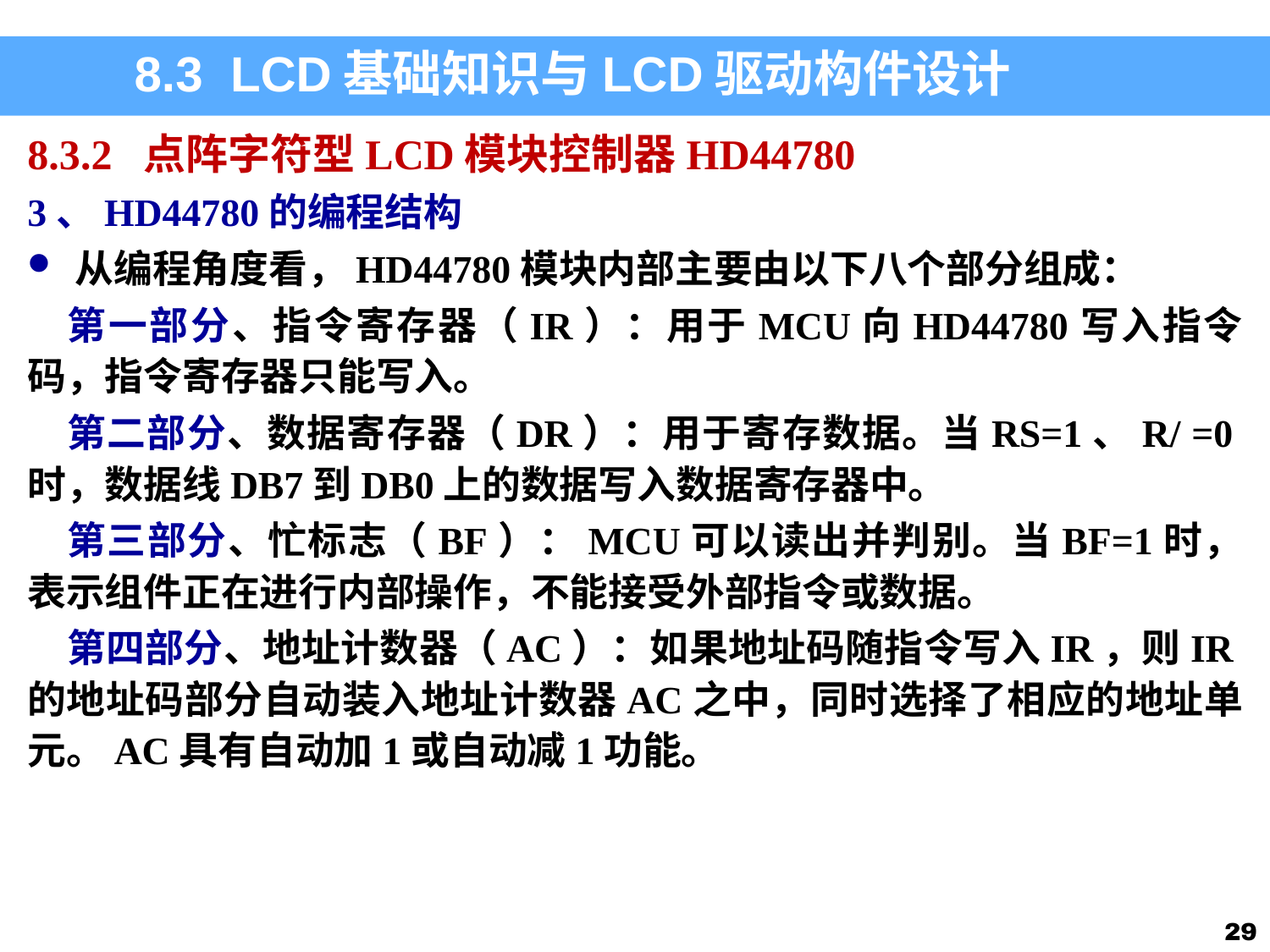

8.3  LCD基础知识与LCD驱动构件设计
8.3.2  点阵字符型LCD模块控制器HD44780
3、HD44780的编程结构
从编程角度看，HD44780模块内部主要由以下八个部分组成：
第一部分、指令寄存器（IR）：用于MCU向HD44780写入指令码，指令寄存器只能写入。
第二部分、数据寄存器（DR）：用于寄存数据。当RS=1、R/ =0时，数据线DB7到DB0上的数据写入数据寄存器中。
第三部分、忙标志（BF）：MCU可以读出并判别。当BF=1时，表示组件正在进行内部操作，不能接受外部指令或数据。
第四部分、地址计数器（AC）：如果地址码随指令写入IR，则IR的地址码部分自动装入地址计数器AC之中，同时选择了相应的地址单元。AC具有自动加1或自动减1功能。
29